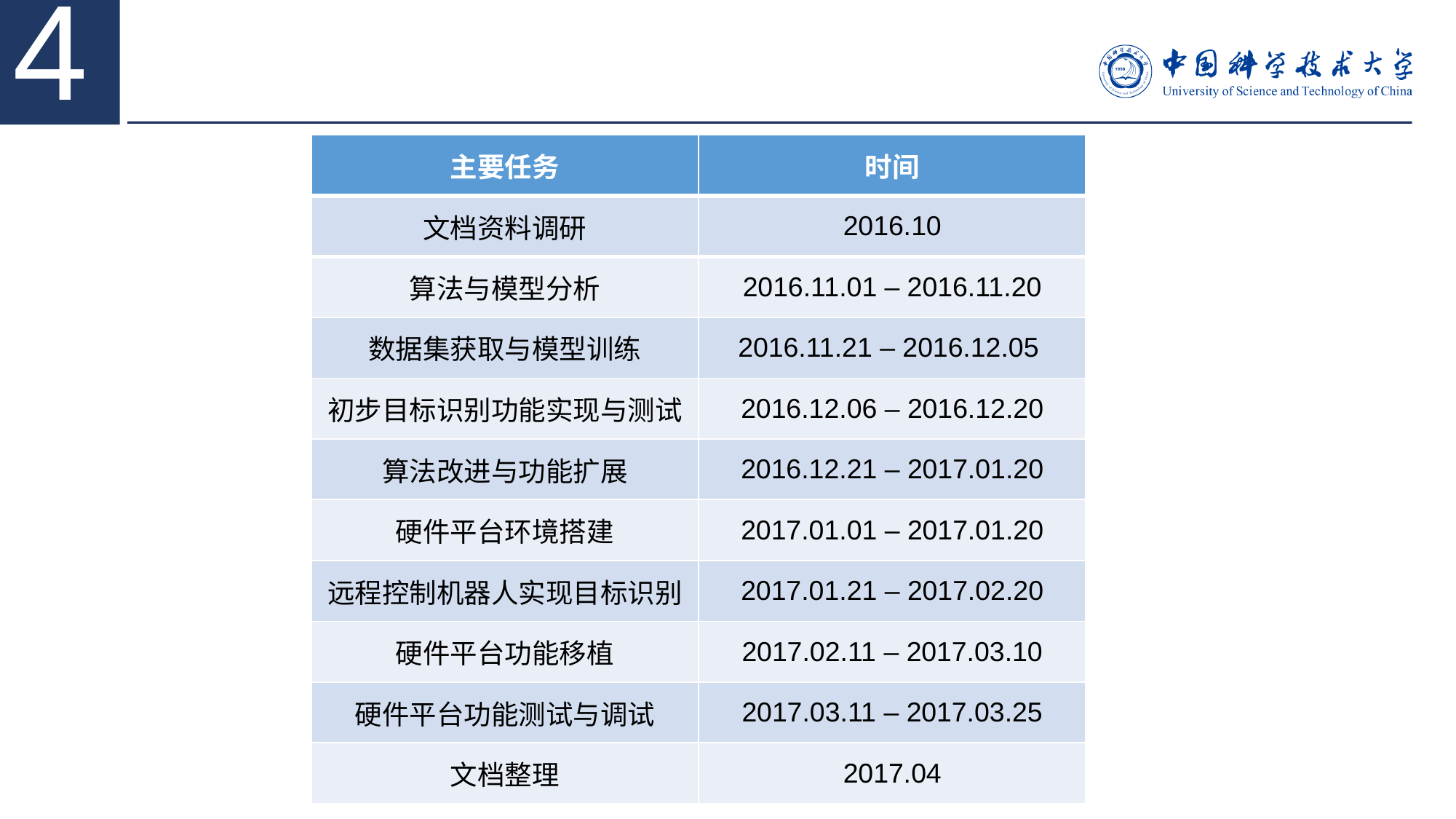

4

| 主要任务 | 时间 |
| --- | --- |
| 文档资料调研 | 2016.10 |
| 算法与模型分析 | 2016.11.01 – 2016.11.20 |
| 数据集获取与模型训练 | 2016.11.21 – 2016.12.05 |
| 初步目标识别功能实现与测试 | 2016.12.06 – 2016.12.20 |
| 算法改进与功能扩展 | 2016.12.21 – 2017.01.20 |
| 硬件平台环境搭建 | 2017.01.01 – 2017.01.20 |
| 远程控制机器人实现目标识别 | 2017.01.21 – 2017.02.20 |
| 硬件平台功能移植 | 2017.02.11 – 2017.03.10 |
| 硬件平台功能测试与调试 | 2017.03.11 – 2017.03.25 |
| 文档整理 | 2017.04 |